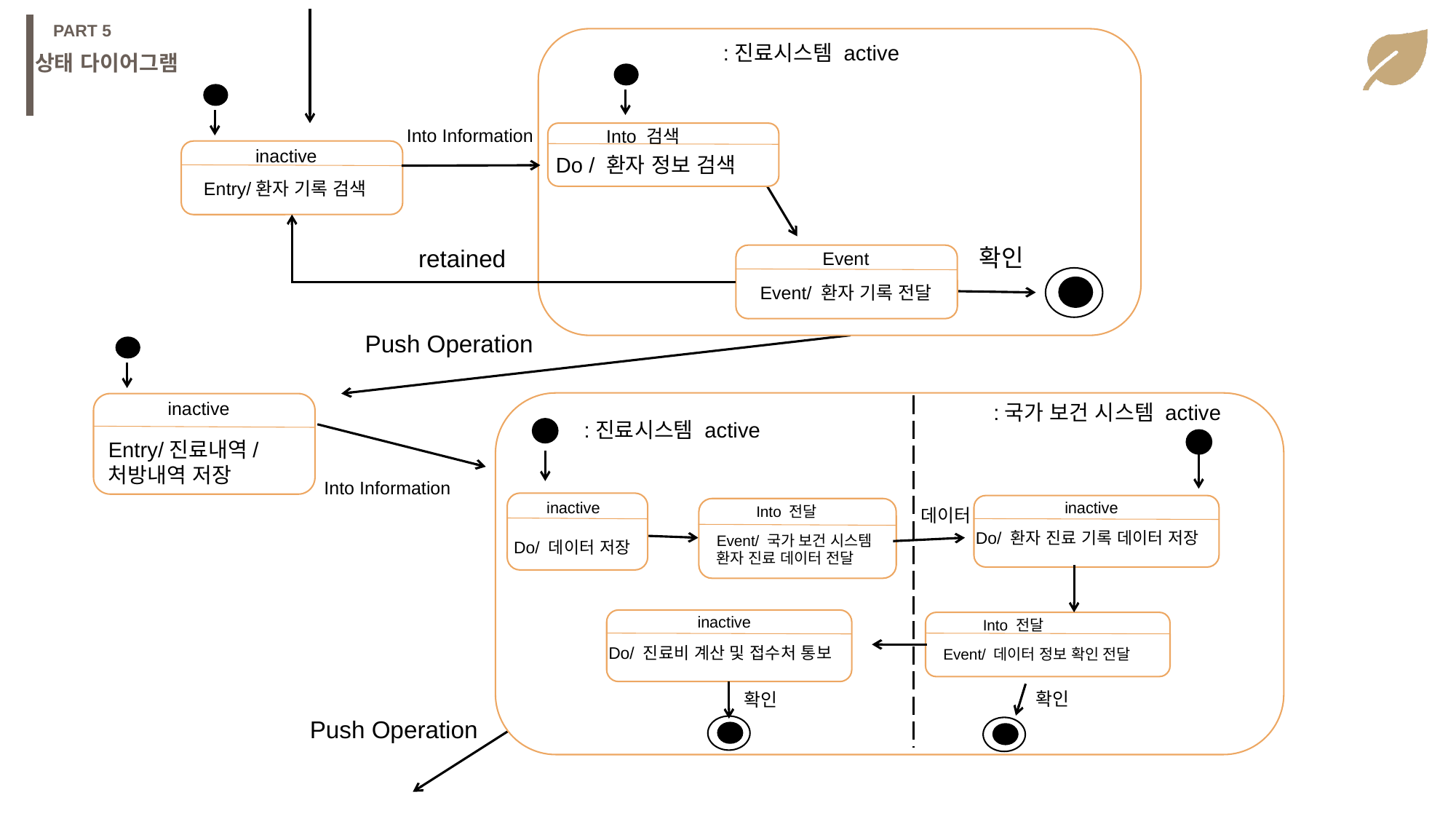

PART 5

:진료시스템 active
상태 다이어그램

Into Information
Into 검색

inactive

Do / 환자 정보 검색
Entry/환자 기록 검색
확인
retained
Event

Event/ 환자 기록 전달
Push Operation

inactive

:국가 보건 시스템 active
:진료시스템 active

Entry/진료내역/
처방내역 저장
Into Information
inactive
inactive

Into 전달

데이터
Do/ 환자 진료 기록 데이터 저장
환자명
Event/ 국가 보건 시스템
환자 진료 데이터 전달
Do/ 데이터 저장
inactive

Into 전달

Do/ 진료비 계산 및 접수처 통보
Event/ 데이터 정보 확인 전달
확인
확인
Push Operation